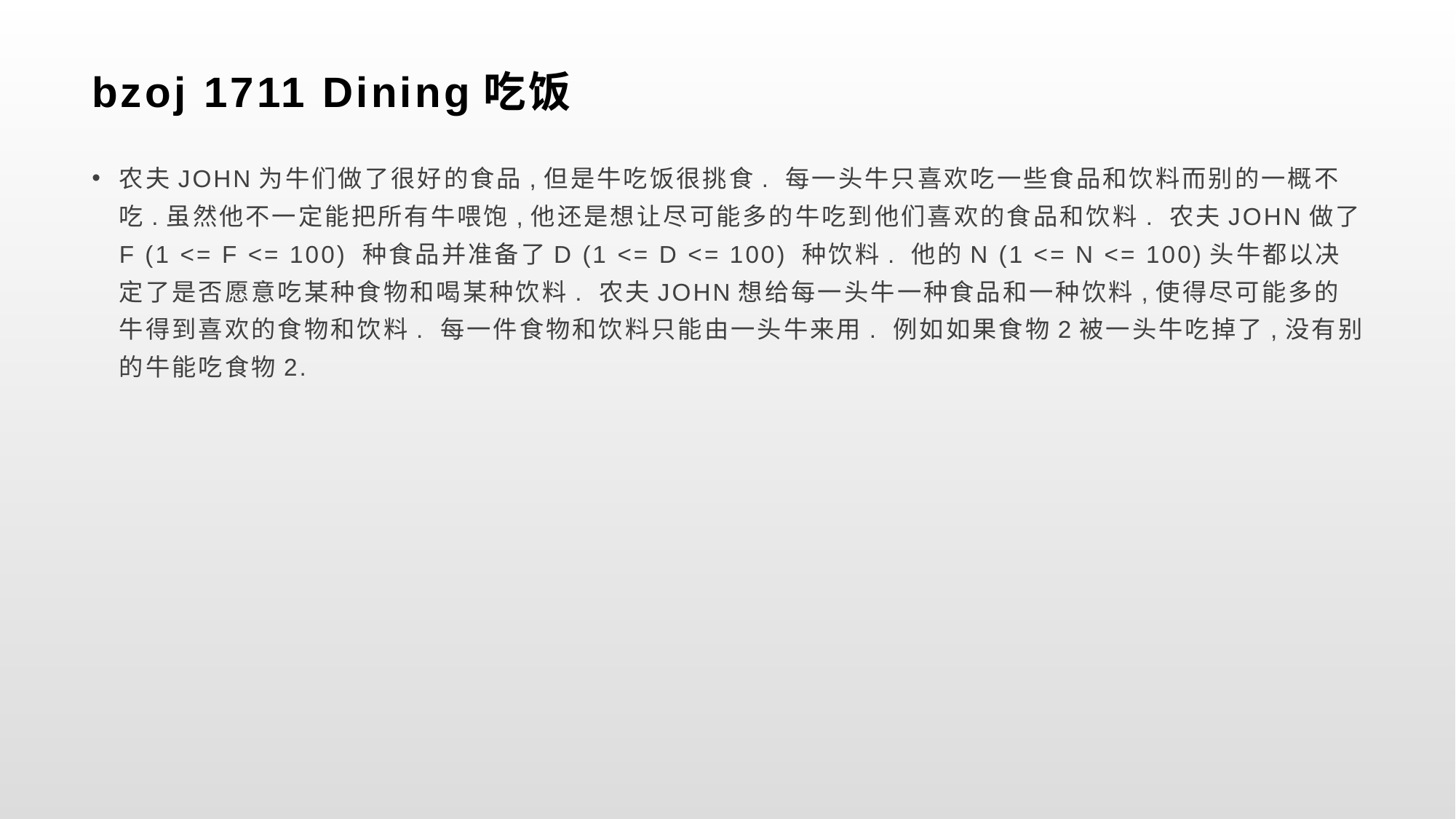

# bzoj 1711 Dining吃饭
农夫JOHN为牛们做了很好的食品,但是牛吃饭很挑食. 每一头牛只喜欢吃一些食品和饮料而别的一概不吃.虽然他不一定能把所有牛喂饱,他还是想让尽可能多的牛吃到他们喜欢的食品和饮料. 农夫JOHN做了F (1 <= F <= 100) 种食品并准备了D (1 <= D <= 100) 种饮料. 他的N (1 <= N <= 100)头牛都以决定了是否愿意吃某种食物和喝某种饮料. 农夫JOHN想给每一头牛一种食品和一种饮料,使得尽可能多的牛得到喜欢的食物和饮料. 每一件食物和饮料只能由一头牛来用. 例如如果食物2被一头牛吃掉了,没有别的牛能吃食物2.